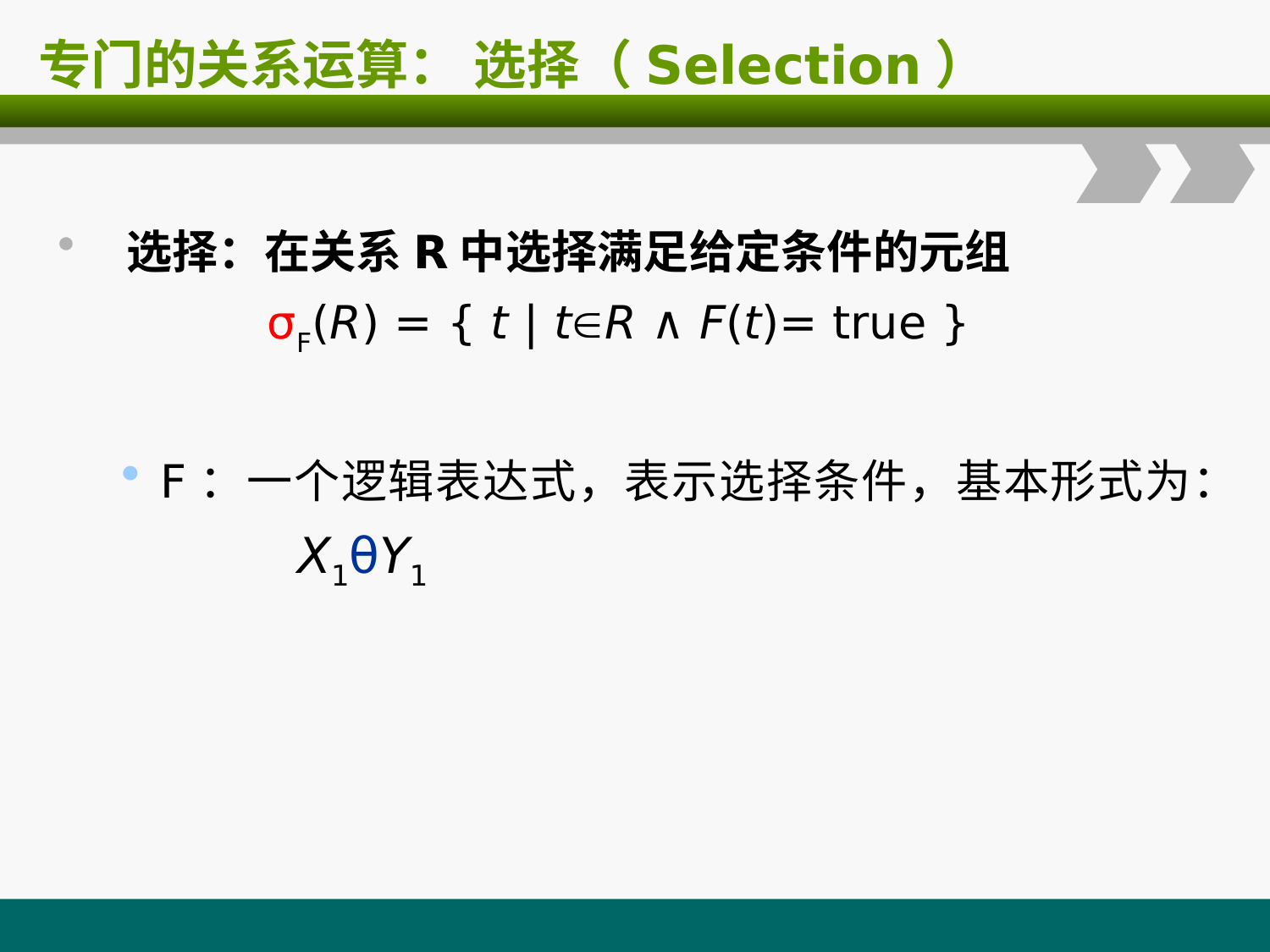

# 专门的关系运算： 选择（Selection）
 选择：在关系R中选择满足给定条件的元组
          σF(R) = { t | t∈R ∧ F(t)= true }

F：一个逻辑表达式，表示选择条件，基本形式为：
            X1θY1